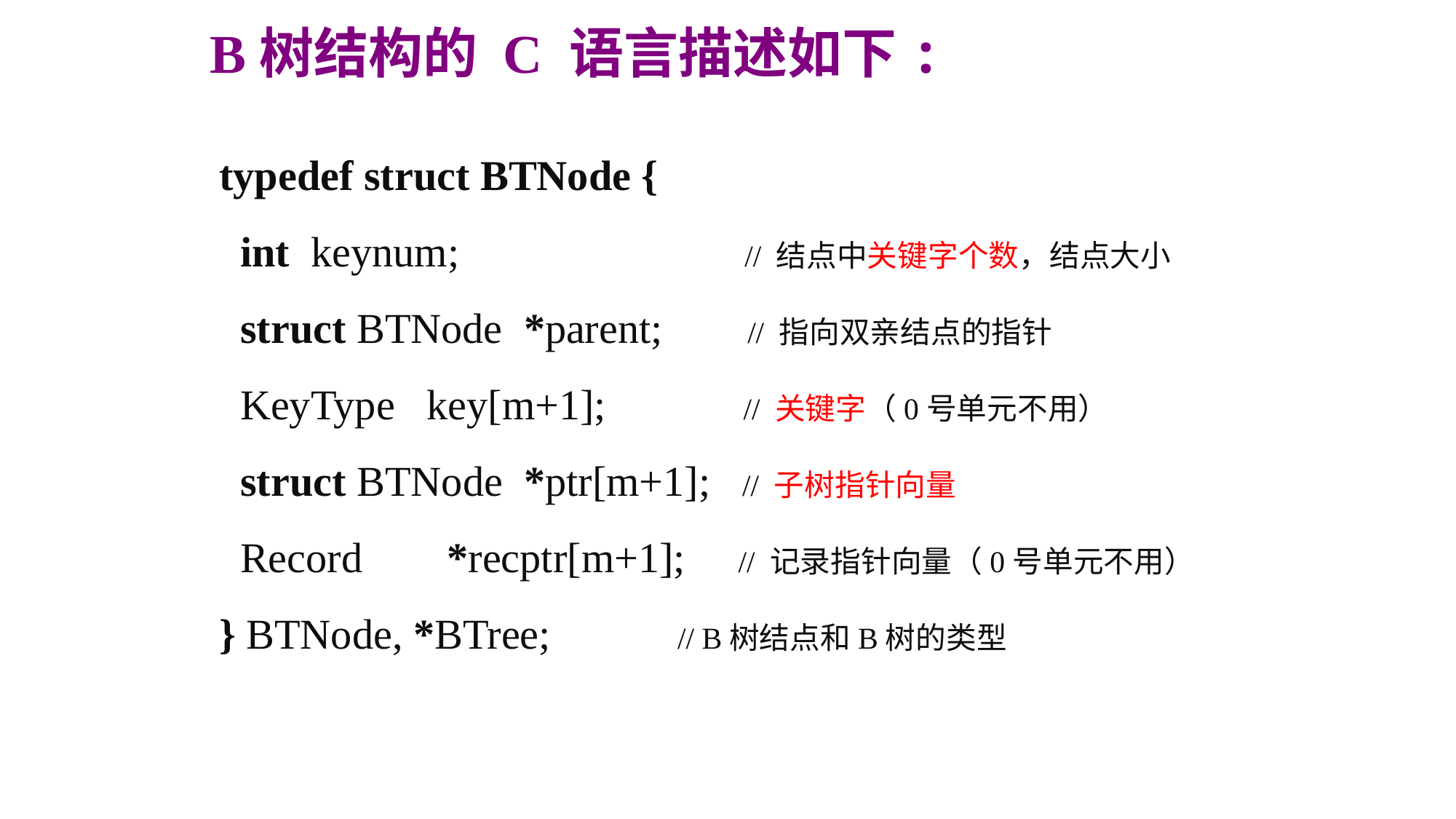

B树结构的 C 语言描述如下:
typedef struct BTNode {
  int  keynum;                           // 结点中关键字个数，结点大小
  struct BTNode  *parent;        // 指向双亲结点的指针
  KeyType   key[m+1];             // 关键字（0号单元不用）
  struct BTNode  *ptr[m+1];   // 子树指针向量
  Record        *recptr[m+1];     // 记录指针向量（0号单元不用）
} BTNode, *BTree;            // B树结点和B树的类型